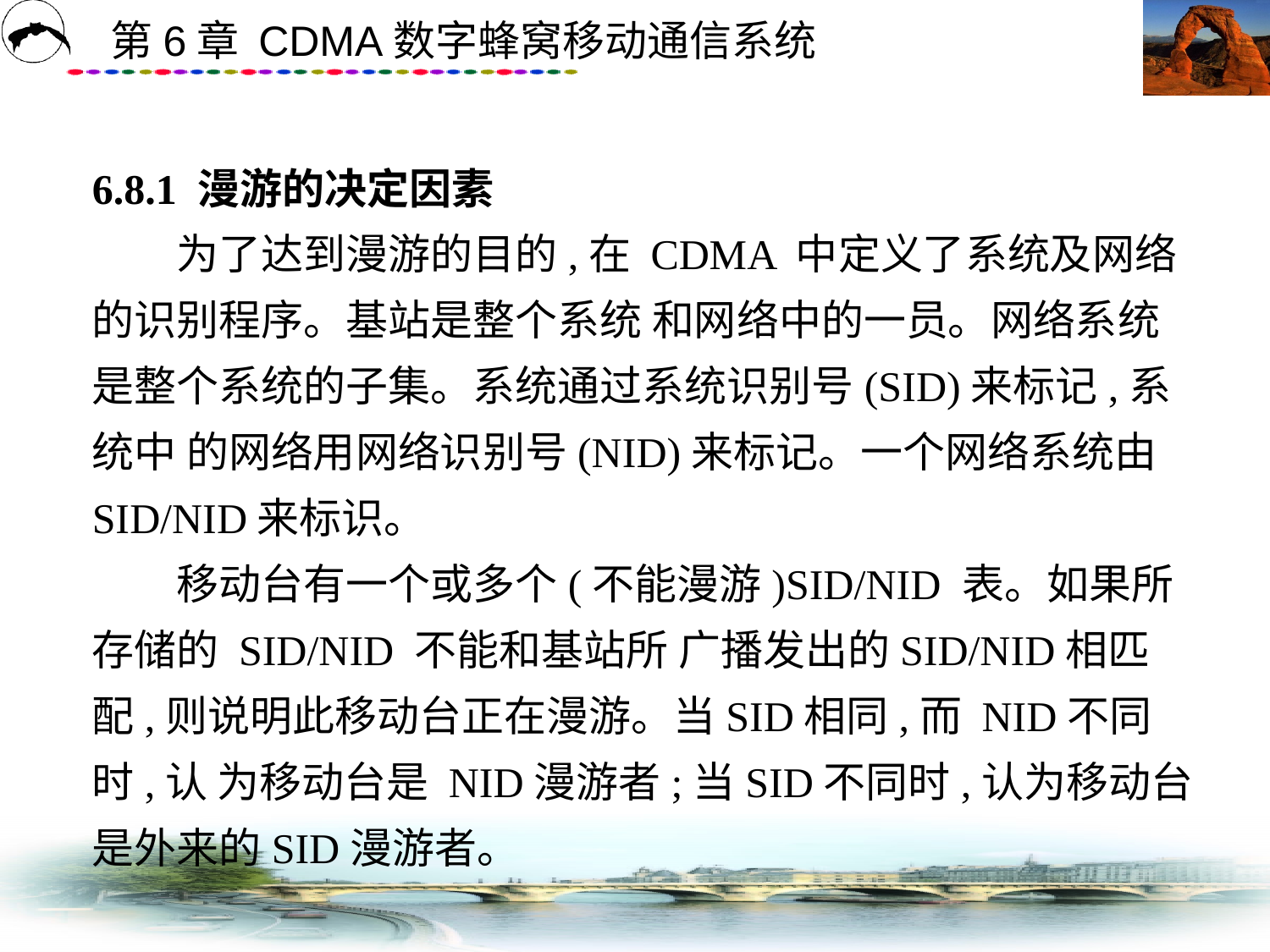

# 6.8.1 漫游的决定因素 　　为了达到漫游的目的,在 CDMA 中定义了系统及网络的识别程序。基站是整个系统 和网络中的一员。网络系统是整个系统的子集。系统通过系统识别号(SID)来标记,系统中 的网络用网络识别号(NID)来标记。一个网络系统由SID/NID来标识。 　　移动台有一个或多个(不能漫游)SID/NID 表。如果所存储的 SID/NID 不能和基站所 广播发出的SID/NID相匹配,则说明此移动台正在漫游。当SID相同,而 NID不同时,认 为移动台是 NID漫游者;当SID不同时,认为移动台是外来的SID漫游者。